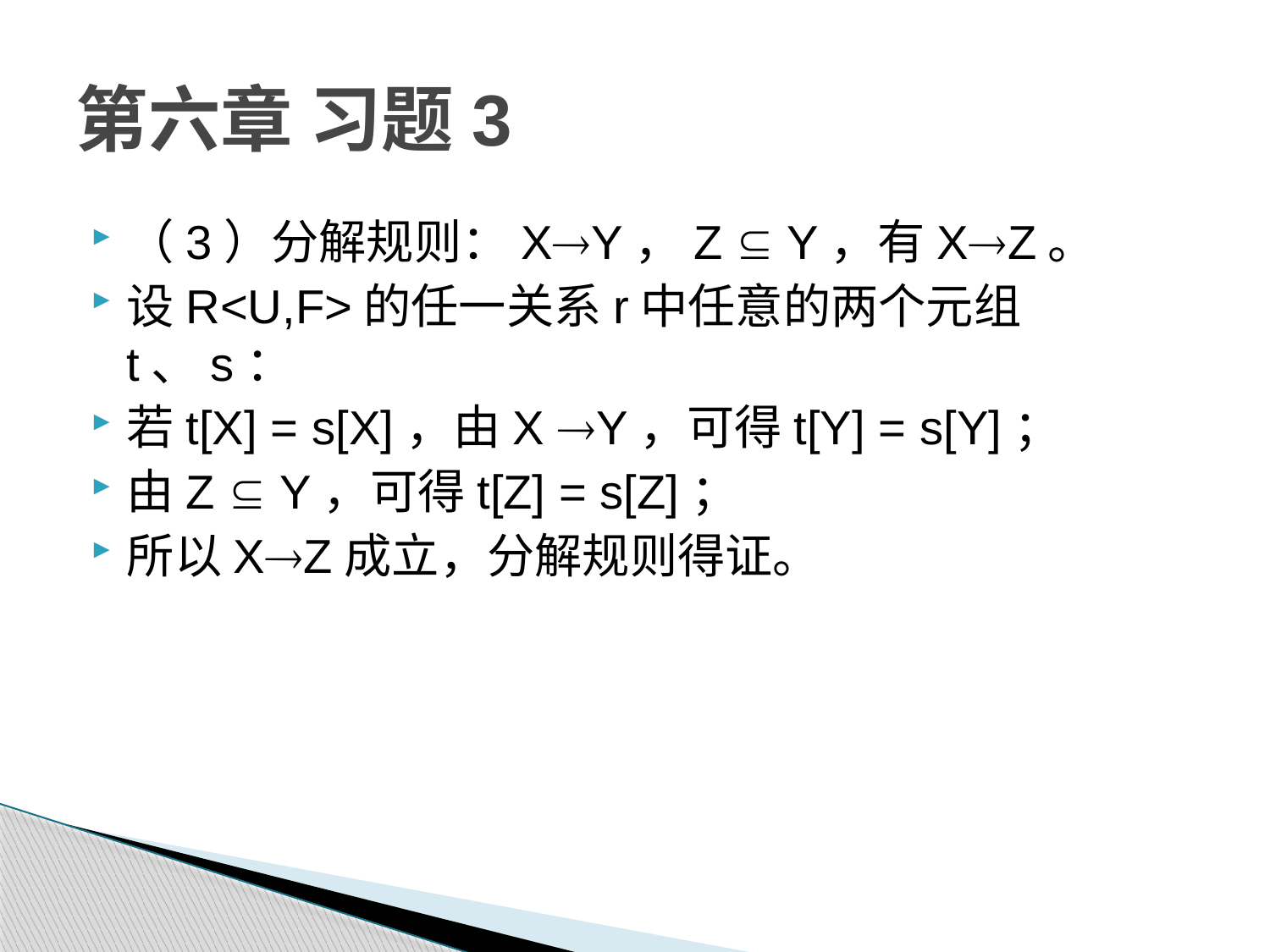

# 第六章 习题3
（3）分解规则：X→Y，Z ⊆ Y，有X→Z。
设R<U,F>的任一关系r中任意的两个元组t、s：
若t[X] = s[X]，由X →Y，可得t[Y] = s[Y]；
由Z ⊆ Y，可得t[Z] = s[Z]；
所以X→Z成立，分解规则得证。